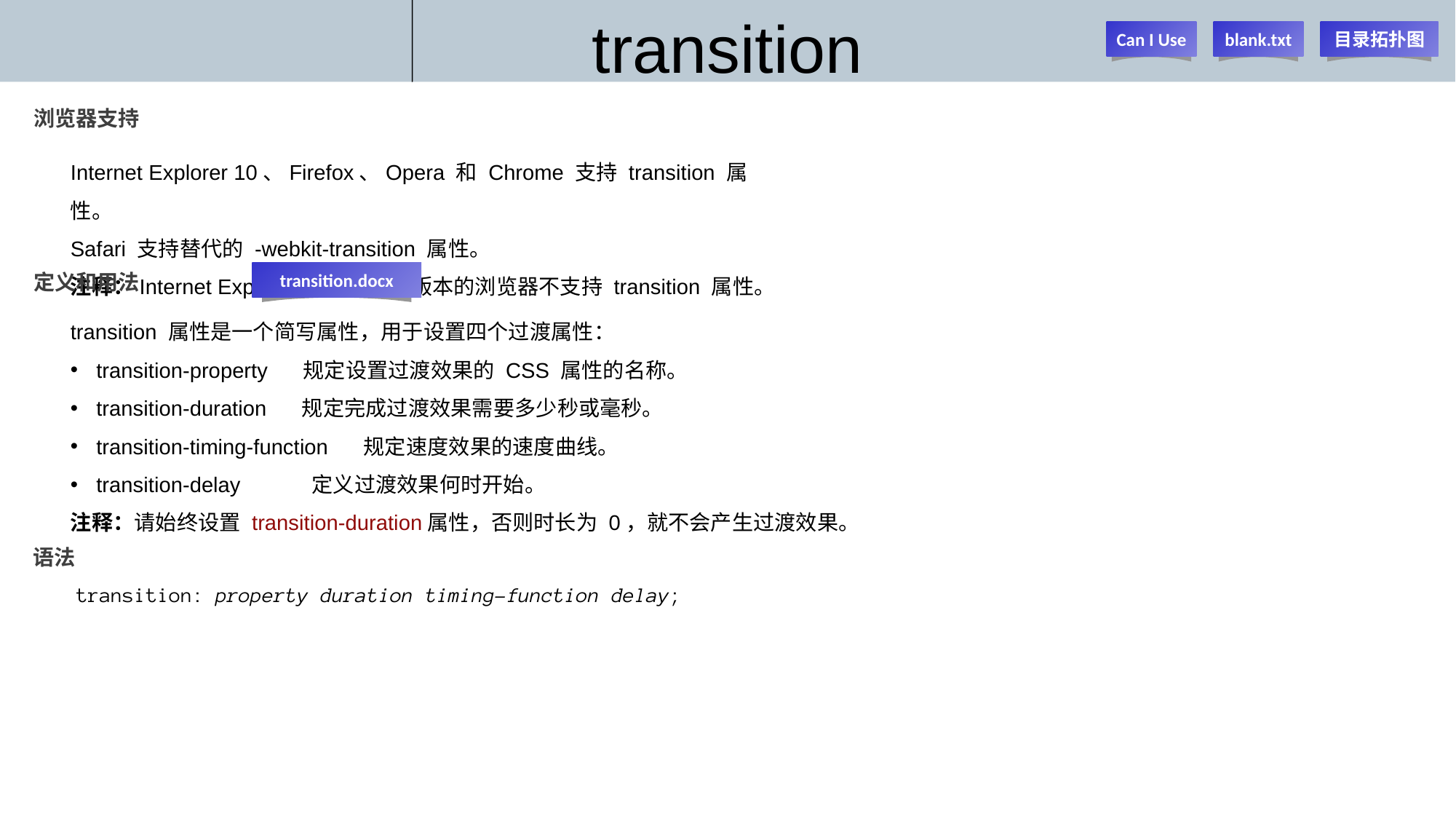

# transition
Can I Use

blank.txt

目录拓扑图

浏览器支持
Internet Explorer 10、Firefox、Opera 和 Chrome 支持 transition 属性。
Safari 支持替代的 -webkit-transition 属性。
注释：Internet Explorer 9 以及更早版本的浏览器不支持 transition 属性。
transition.docx

定义和用法
transition 属性是一个简写属性，用于设置四个过渡属性：
transition-property     规定设置过渡效果的 CSS 属性的名称。
transition-duration     规定完成过渡效果需要多少秒或毫秒。
transition-timing-function     规定速度效果的速度曲线。
transition-delay           定义过渡效果何时开始。
注释：请始终设置 transition-duration属性，否则时长为 0，就不会产生过渡效果。
语法
transition: property duration timing-function delay;